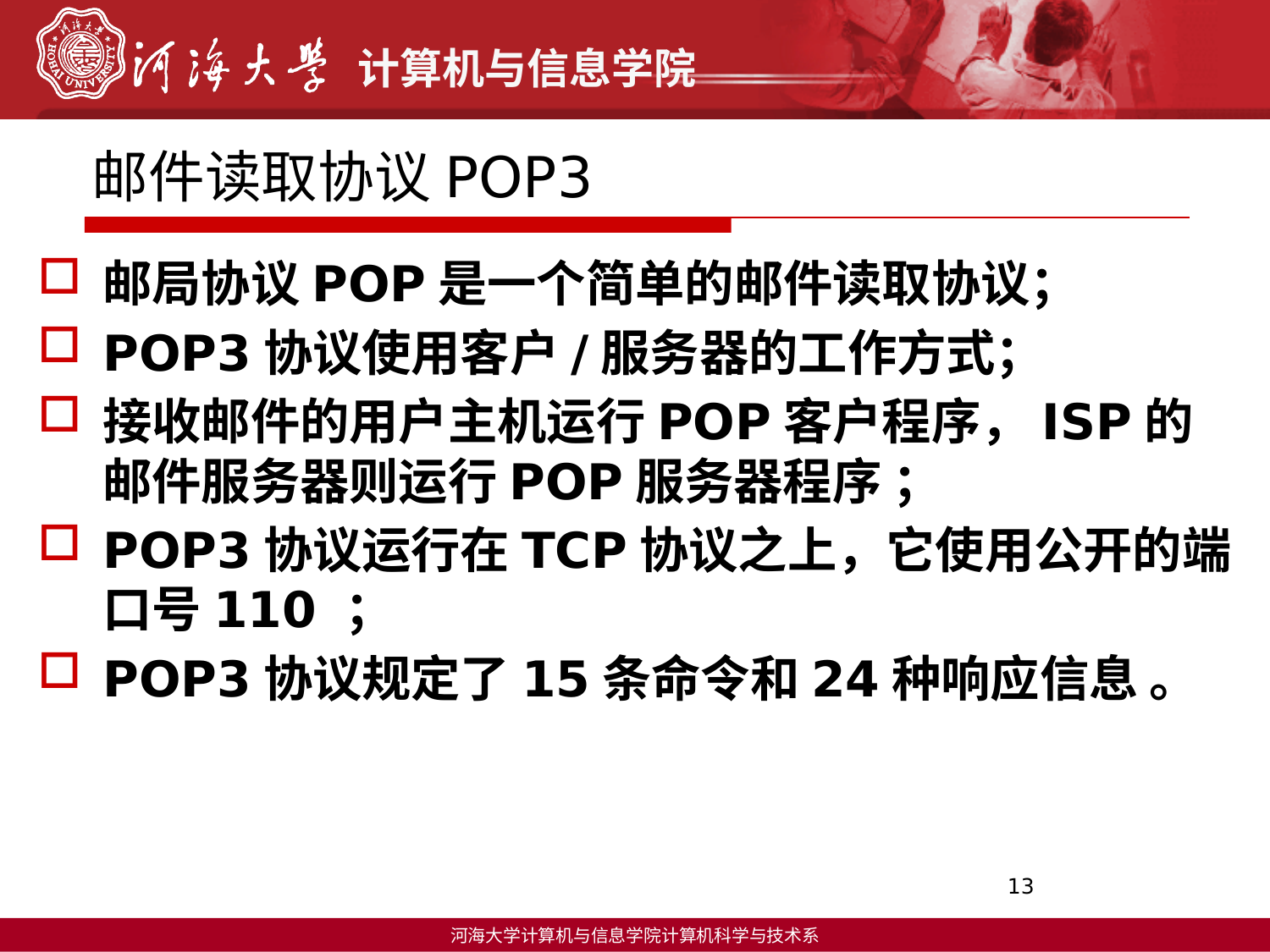

# 邮件读取协议POP3
邮局协议POP是一个简单的邮件读取协议；
POP3协议使用客户/服务器的工作方式；
接收邮件的用户主机运行POP客户程序，ISP的邮件服务器则运行POP服务器程序 ；
POP3协议运行在TCP协议之上，它使用公开的端口号110 ；
POP3协议规定了15条命令和24种响应信息 。
13